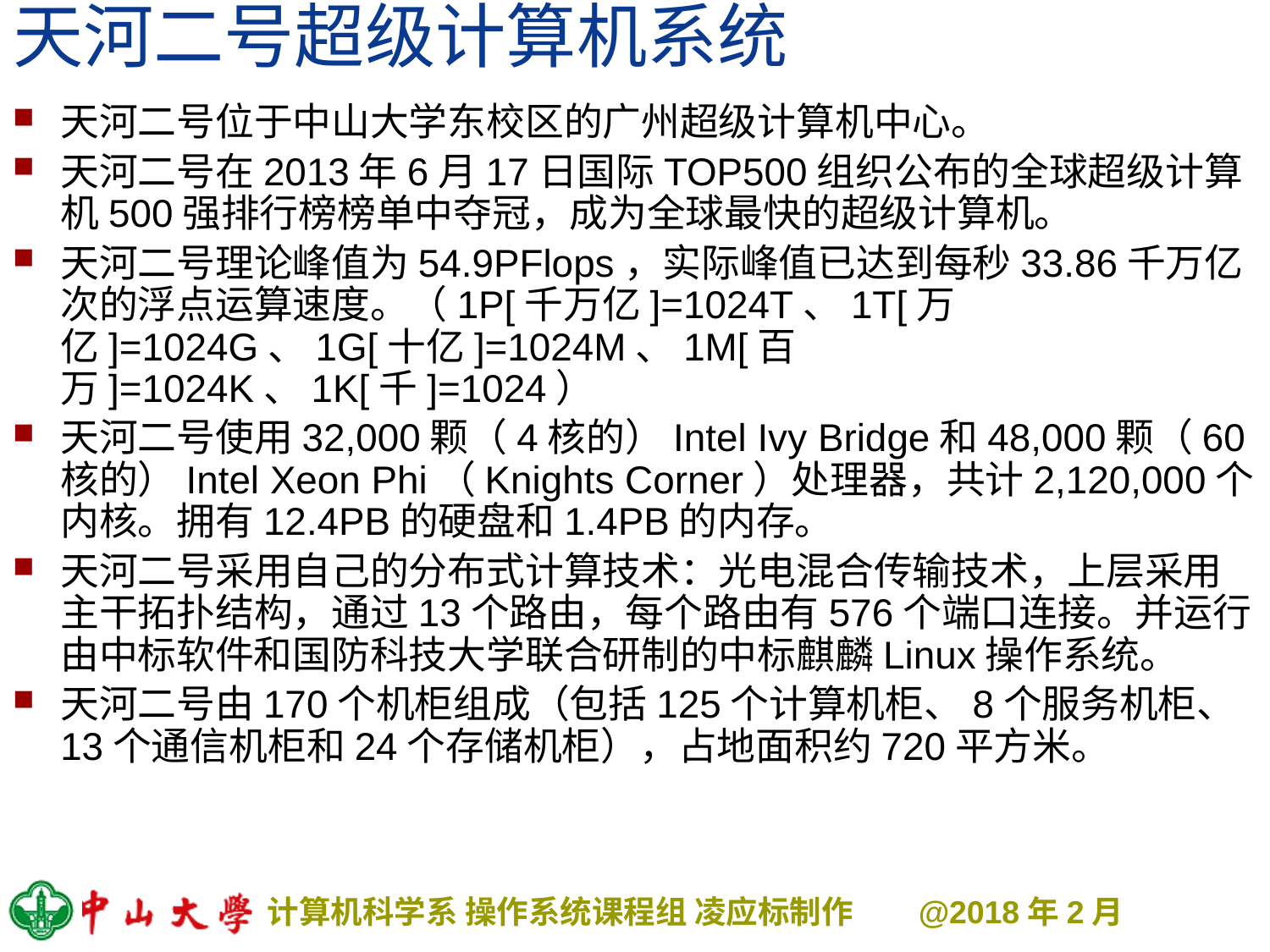

# 天河二号超级计算机系统
天河二号位于中山大学东校区的广州超级计算机中心。
天河二号在2013年6月17日国际TOP500组织公布的全球超级计算机500强排行榜榜单中夺冠，成为全球最快的超级计算机。
天河二号理论峰值为54.9PFlops，实际峰值已达到每秒33.86千万亿次的浮点运算速度。（1P[千万亿]=1024T、1T[万亿]=1024G、1G[十亿]=1024M、1M[百万]=1024K、1K[千]=1024）
天河二号使用32,000颗（4核的）Intel Ivy Bridge和48,000颗（60核的）Intel Xeon Phi（Knights Corner）处理器，共计2,120,000个内核。拥有12.4PB的硬盘和1.4PB的内存。
天河二号采用自己的分布式计算技术：光电混合传输技术，上层采用主干拓扑结构，通过13个路由，每个路由有576个端口连接。并运行由中标软件和国防科技大学联合研制的中标麒麟Linux操作系统。
天河二号由170个机柜组成（包括125个计算机柜、8个服务机柜、13个通信机柜和24个存储机柜），占地面积约720平方米。